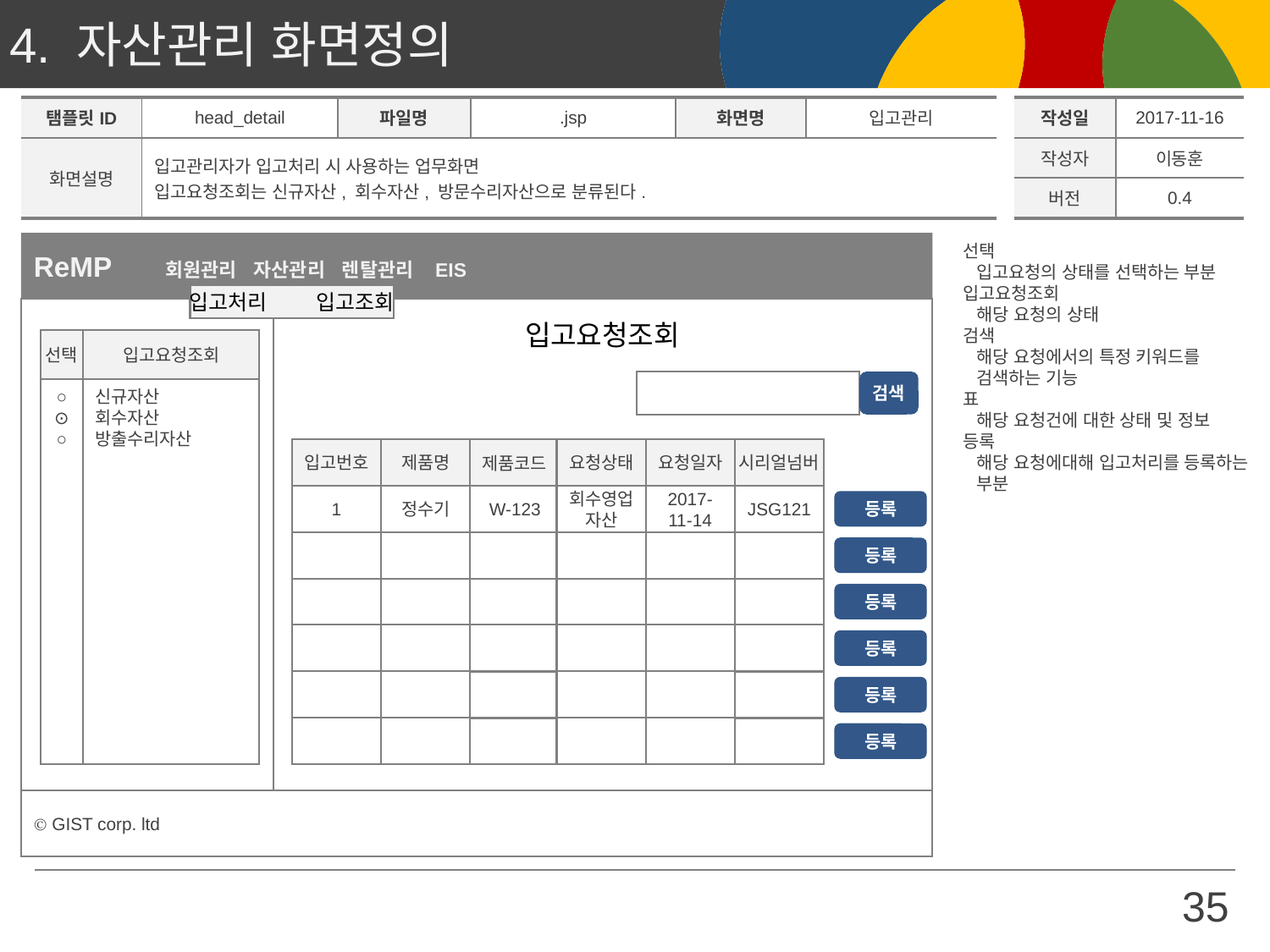

| 탬플릿ID | head\_detail | 파일명 | .jsp | 화면명 | 입고관리 |  | 작성일 | 2017-11-16 |
| --- | --- | --- | --- | --- | --- | --- | --- | --- |
| 화면설명 | 입고관리자가 입고처리 시 사용하는 업무화면 입고요청조회는 신규자산, 회수자산, 방문수리자산으로 분류된다. |  |  |  |  |  | 작성자 | 이동훈 |
|  |  |  |  |  |  |  | 버전 | 0.4 |
1
ReMP      회원관리   자산관리   렌탈관리   EIS
선택
  입고요청의 상태를 선택하는 부분
입고요청조회
  해당 요청의 상태
검색
  해당 요청에서의 특정 키워드를
  검색하는 기능
표
  해당 요청건에 대한 상태 및 정보
등록
  해당 요청에대해 입고처리를 등록하는
  부분
입고처리	입고조회

입고요청조회
선택
입고요청조회
○
⊙
○

신규자산
회수자산
방출수리자산

검색
입고번호
제품명
요청상태
요청일자
제품코드
시리얼넘버
1
정수기
W-123
회수영업
자산
2017-
11-14
JSG121
등록

등록

등록

등록

등록

등록
Ⓒ GIST corp. ltd